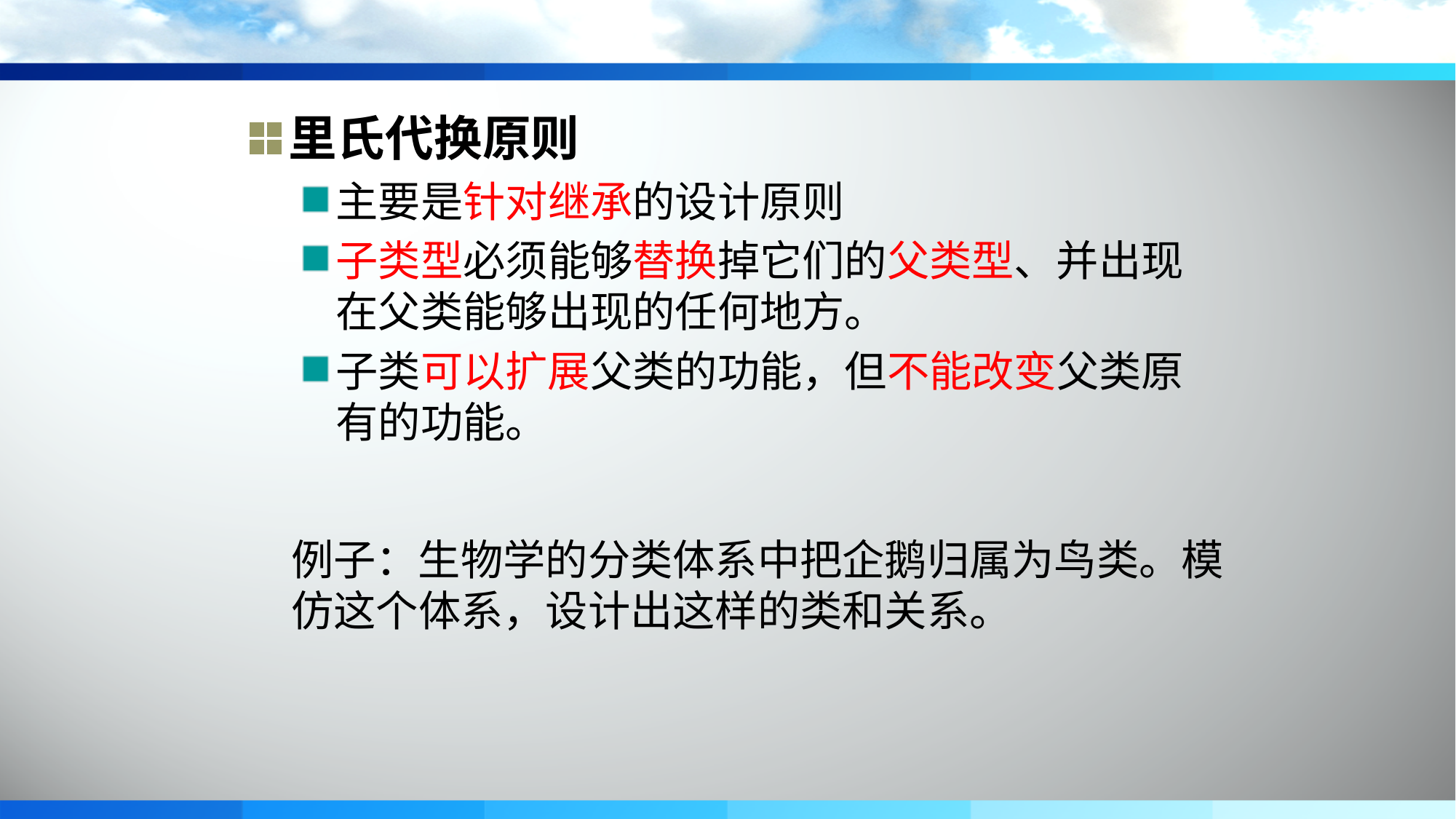

里氏代换原则
主要是针对继承的设计原则
子类型必须能够替换掉它们的父类型、并出现在父类能够出现的任何地方。
子类可以扩展父类的功能，但不能改变父类原有的功能。

例子：生物学的分类体系中把企鹅归属为鸟类。模仿这个体系，设计出这样的类和关系。